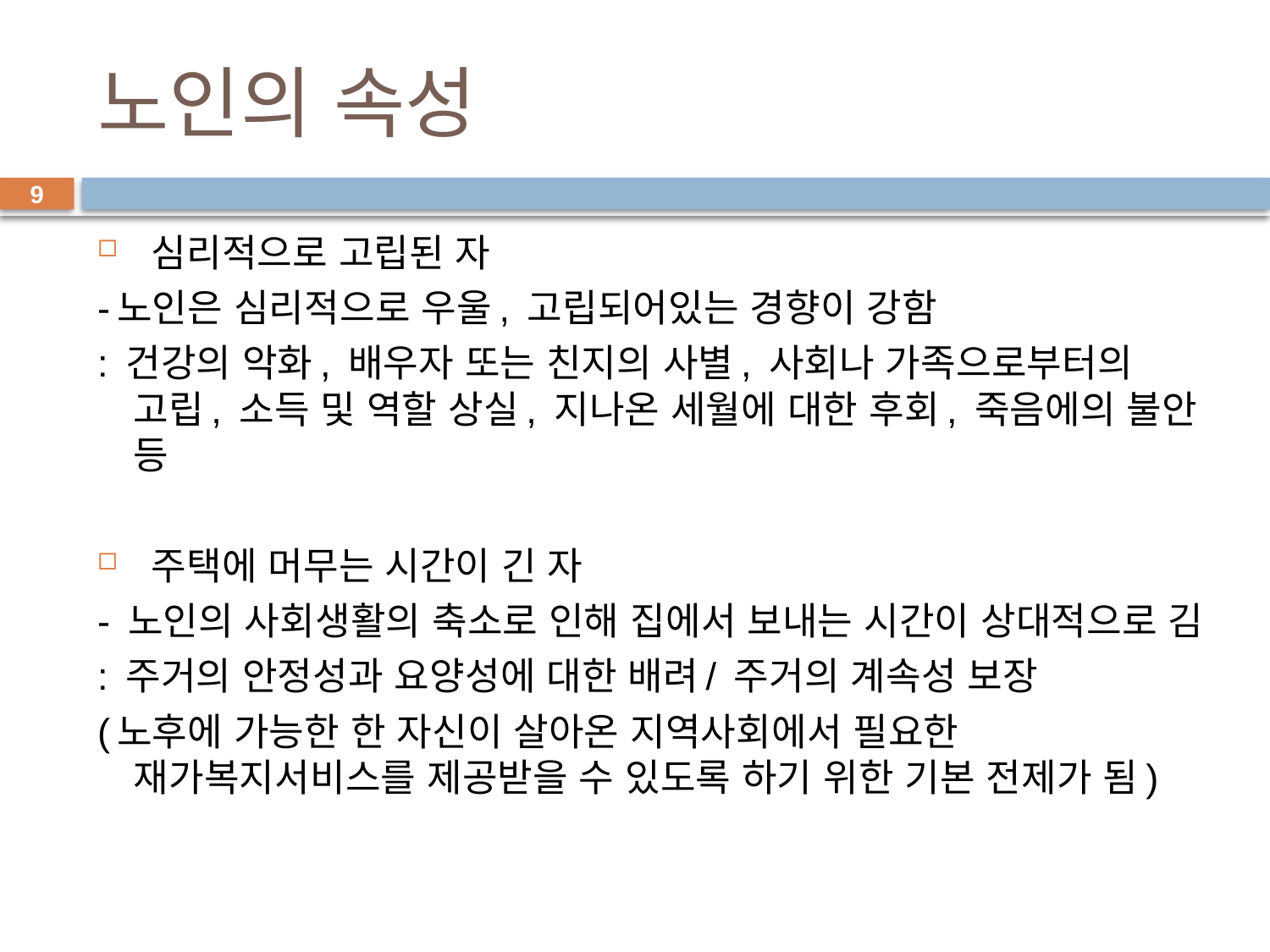

# 노인의 속성
9
 심리적으로 고립된 자
-노인은 심리적으로 우울, 고립되어있는 경향이 강함
: 건강의 악화, 배우자 또는 친지의 사별, 사회나 가족으로부터의 고립, 소득 및 역할 상실, 지나온 세월에 대한 후회, 죽음에의 불안 등

 주택에 머무는 시간이 긴 자
- 노인의 사회생활의 축소로 인해 집에서 보내는 시간이 상대적으로 김
: 주거의 안정성과 요양성에 대한 배려/ 주거의 계속성 보장
(노후에 가능한 한 자신이 살아온 지역사회에서 필요한 재가복지서비스를 제공받을 수 있도록 하기 위한 기본 전제가 됨)